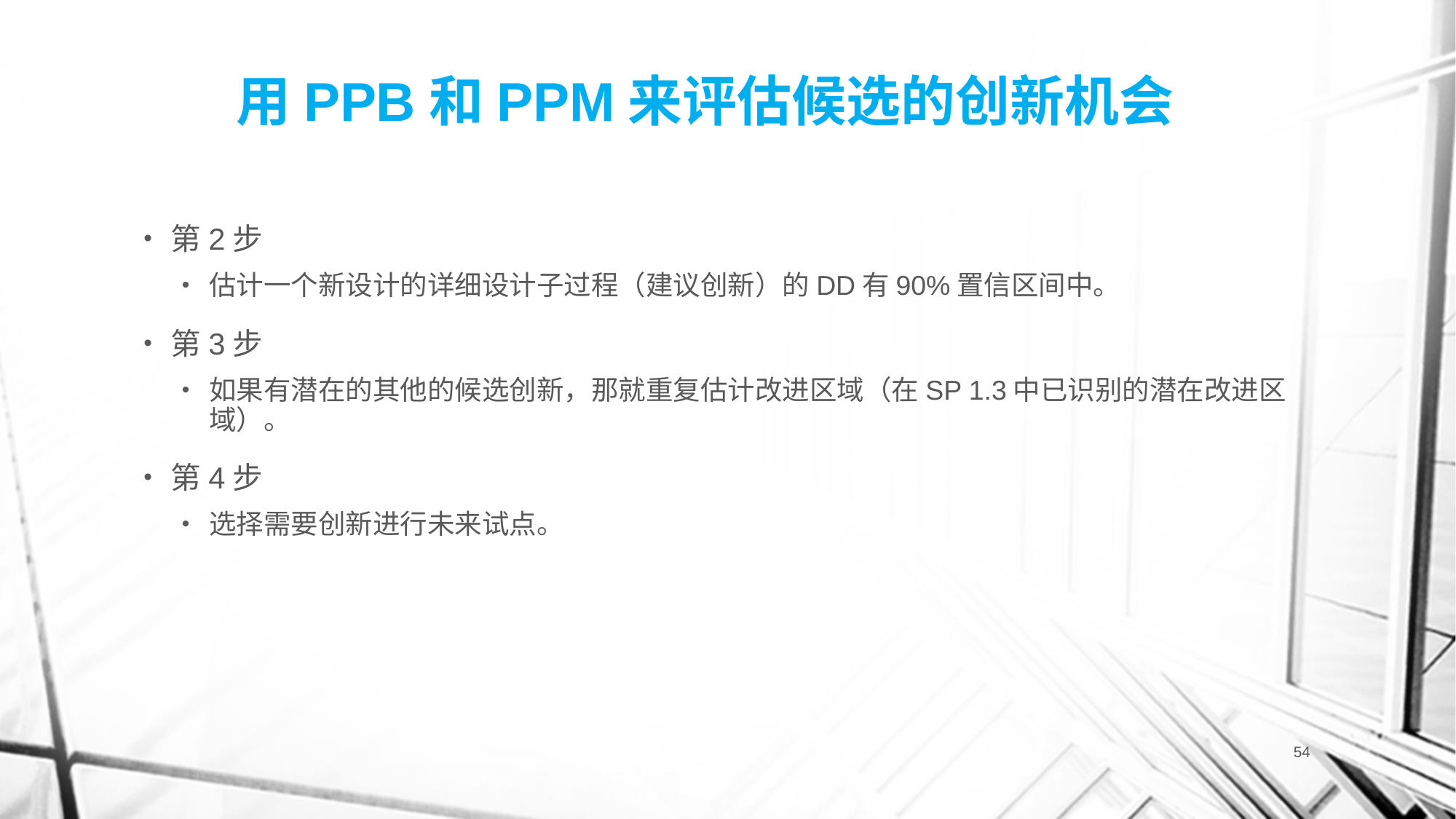

# 用PPB和PPM来评估候选的创新机会
第2步
估计一个新设计的详细设计子过程（建议创新）的DD有90%置信区间中。
第3步
如果有潜在的其他的候选创新，那就重复估计改进区域（在SP 1.3中已识别的潜在改进区域）。
第4步
选择需要创新进行未来试点。

54